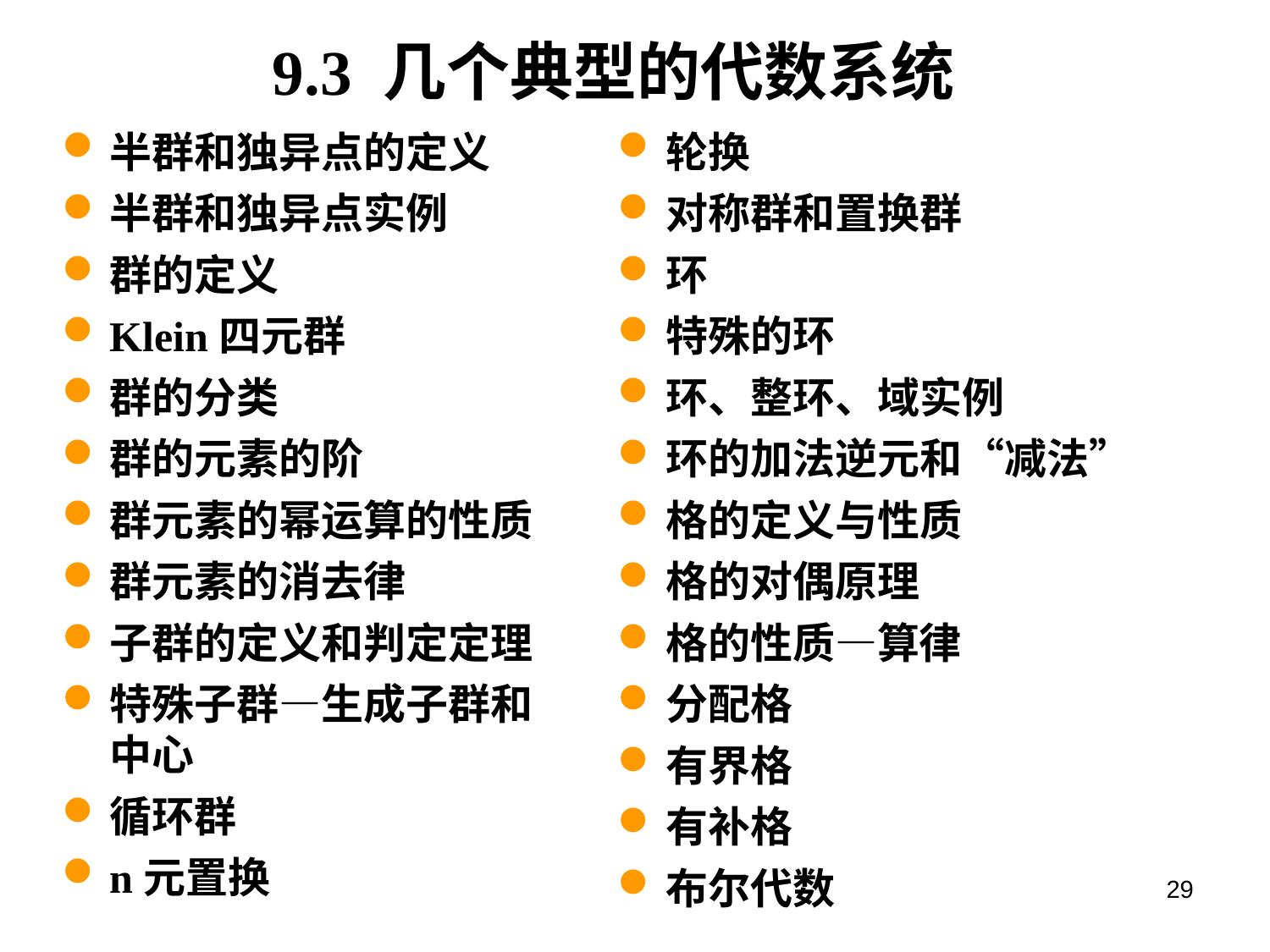

# 9.3 几个典型的代数系统
半群和独异点的定义
半群和独异点实例
群的定义
Klein四元群
群的分类
群的元素的阶
群元素的幂运算的性质
群元素的消去律
子群的定义和判定定理
特殊子群—生成子群和中心
循环群
n元置换
轮换
对称群和置换群
环
特殊的环
环、整环、域实例
环的加法逆元和“减法”
格的定义与性质
格的对偶原理
格的性质—算律
分配格
有界格
有补格
布尔代数
29